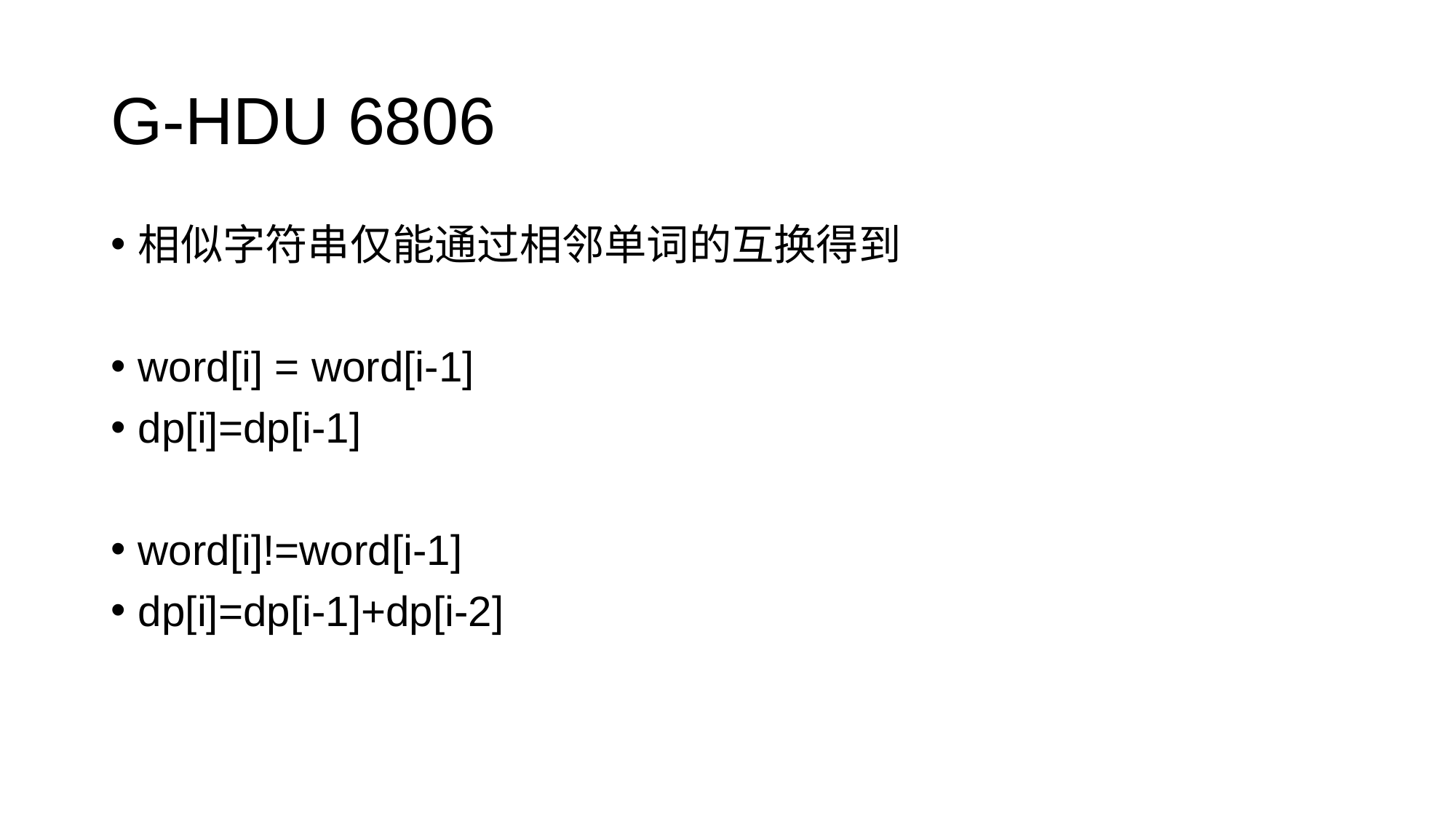

# G-HDU 6806
相似字符串仅能通过相邻单词的互换得到

word[i] = word[i-1]
dp[i]=dp[i-1]

word[i]!=word[i-1]
dp[i]=dp[i-1]+dp[i-2]